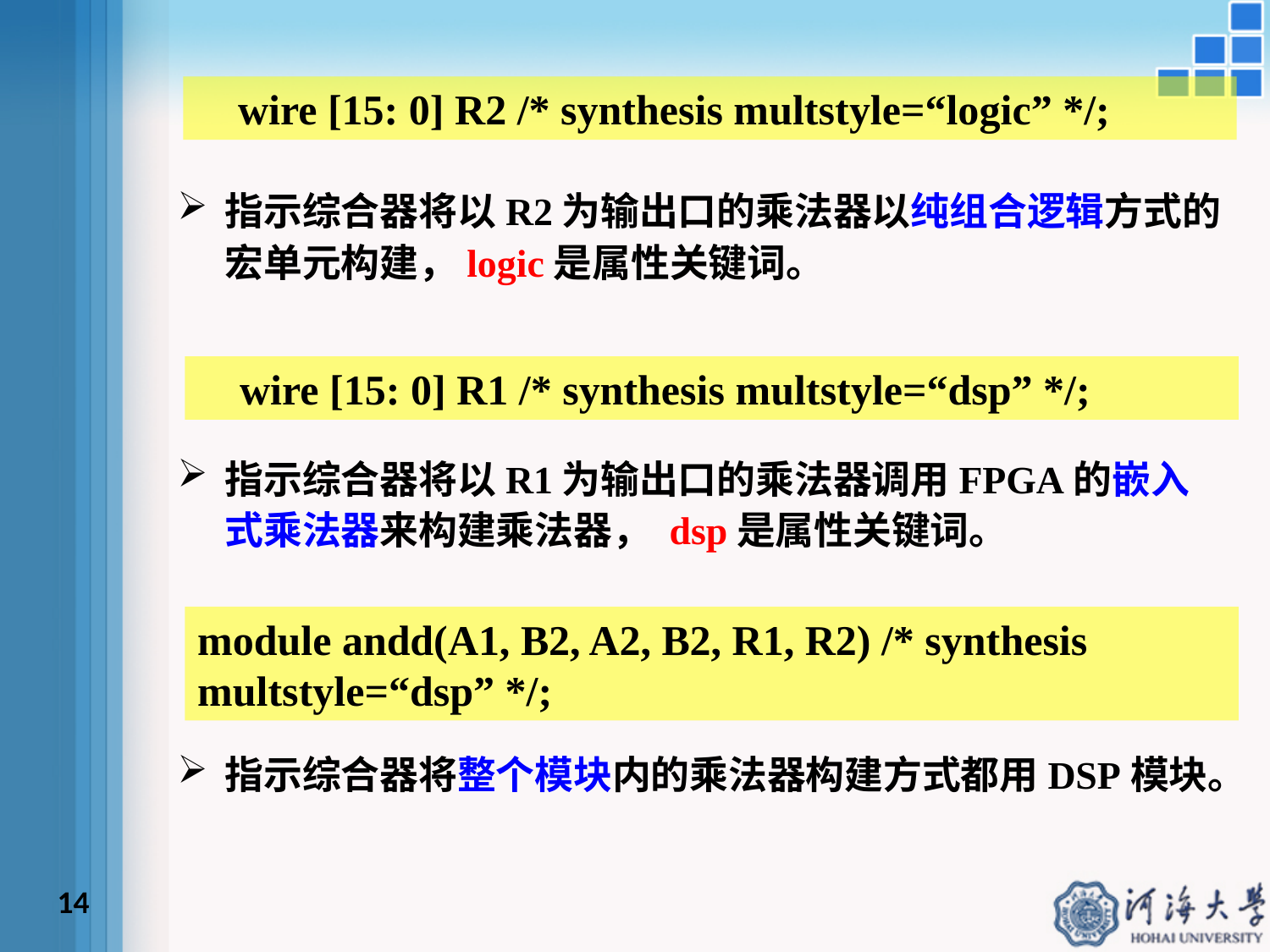

wire [15: 0] R2 /* synthesis multstyle=“logic” */;
指示综合器将以R2为输出口的乘法器以纯组合逻辑方式的宏单元构建，logic是属性关键词。
    wire [15: 0] R1 /* synthesis multstyle=“dsp” */;
指示综合器将以R1为输出口的乘法器调用FPGA的嵌入式乘法器来构建乘法器， dsp是属性关键词。
module andd(A1, B2, A2, B2, R1, R2) /* synthesis multstyle=“dsp” */;
指示综合器将整个模块内的乘法器构建方式都用DSP模块。
14